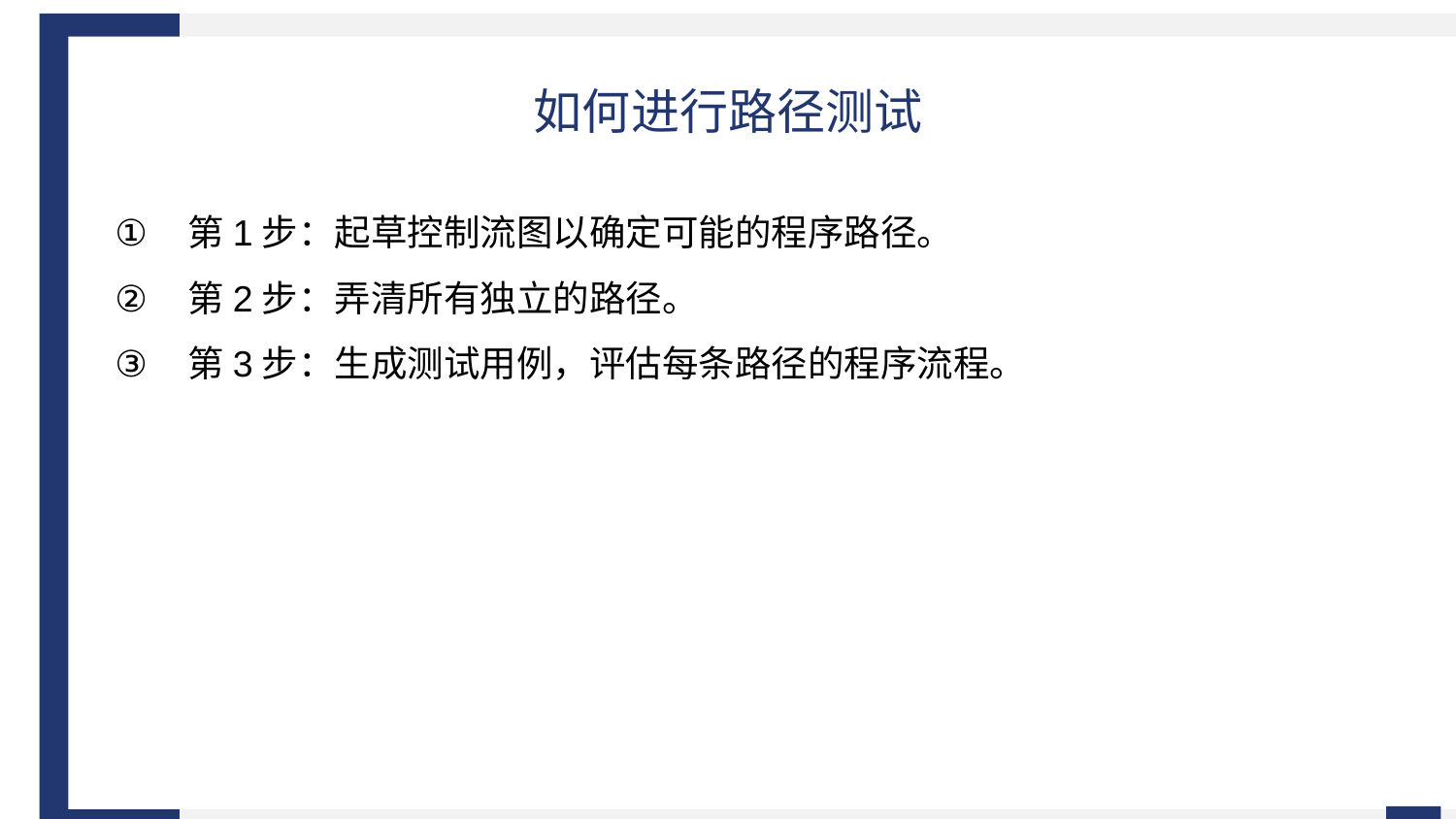

如何进行路径测试
第1步：起草控制流图以确定可能的程序路径。
第2步：弄清所有独立的路径。
第3步：生成测试用例，评估每条路径的程序流程。